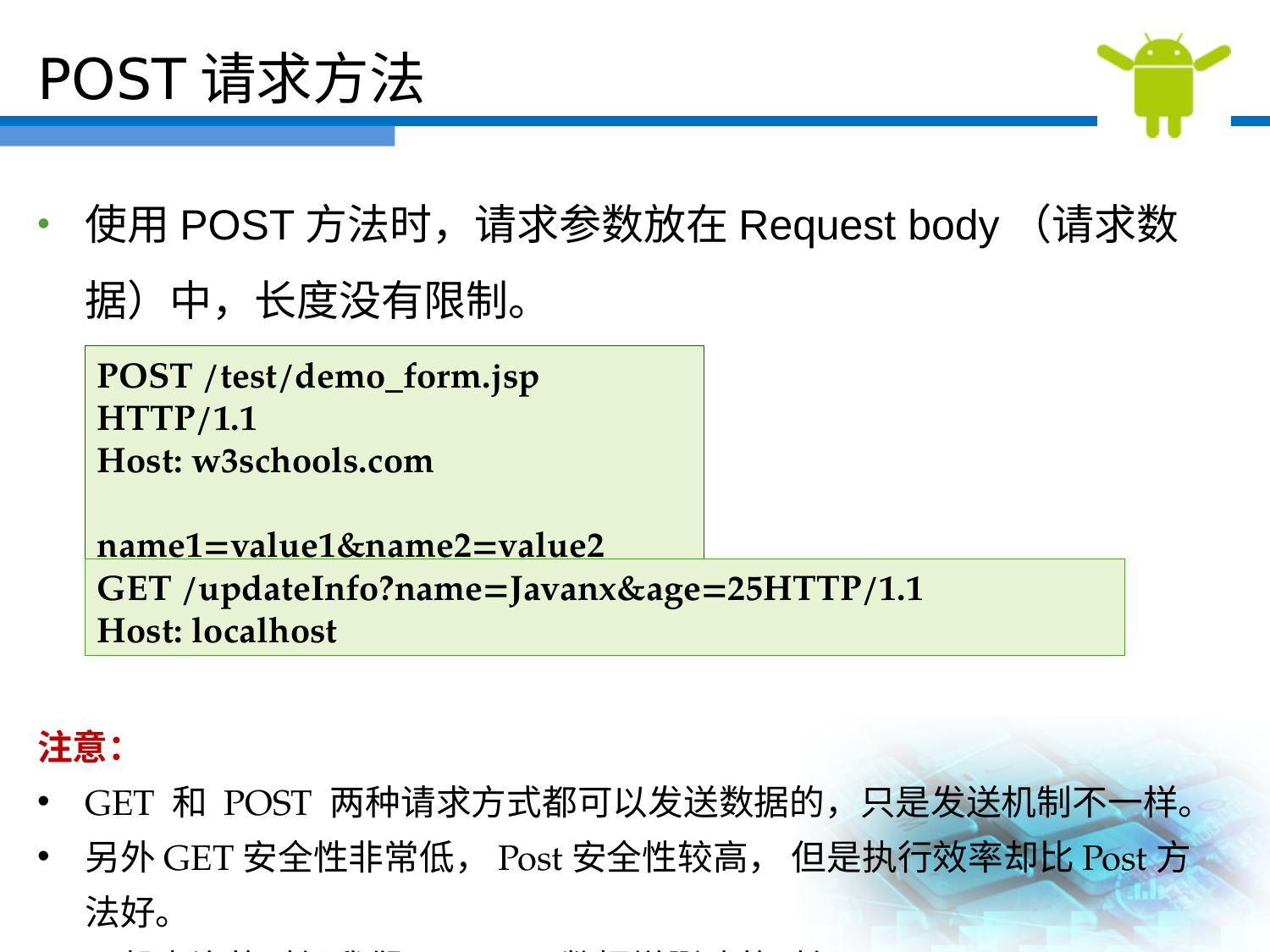

# POST请求方法
使用POST方法时，请求参数放在Request body（请求数据）中，长度没有限制。
POST /test/demo_form.jsp HTTP/1.1
Host: w3schools.com

name1=value1&name2=value2
GET /updateInfo?name=Javanx&age=25HTTP/1.1
Host: localhost
注意：
GET 和 POST 两种请求方式都可以发送数据的，只是发送机制不一样。
另外GET安全性非常低，Post安全性较高， 但是执行效率却比Post方法好。
一般查询的时候我们用GET，数据增删改的时候用POST。